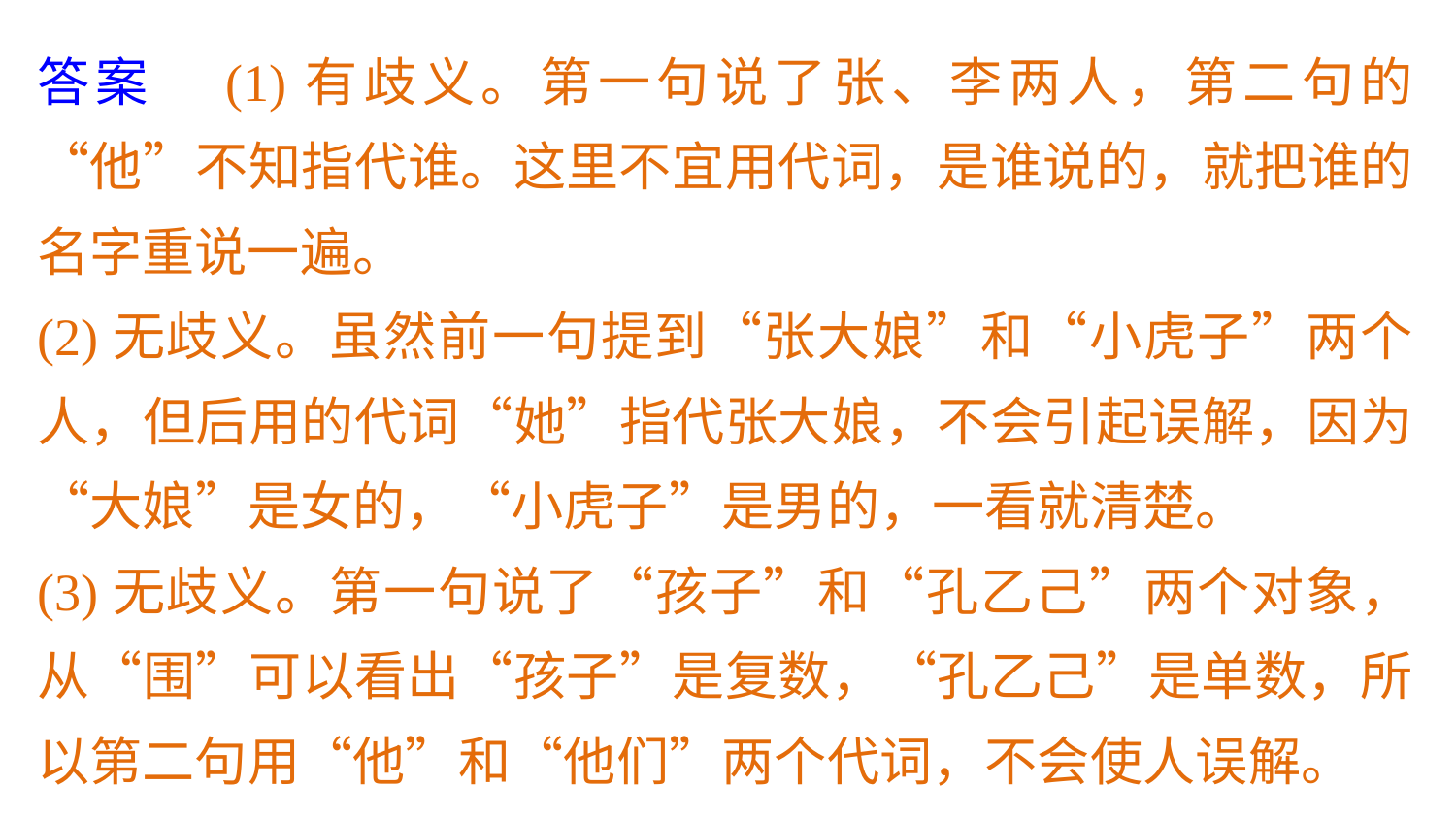

答案　(1)有歧义。第一句说了张、李两人，第二句的“他”不知指代谁。这里不宜用代词，是谁说的，就把谁的名字重说一遍。
(2)无歧义。虽然前一句提到“张大娘”和“小虎子”两个人，但后用的代词“她”指代张大娘，不会引起误解，因为“大娘”是女的，“小虎子”是男的，一看就清楚。
(3)无歧义。第一句说了“孩子”和“孔乙己”两个对象，从“围”可以看出“孩子”是复数，“孔乙己”是单数，所以第二句用“他”和“他们”两个代词，不会使人误解。